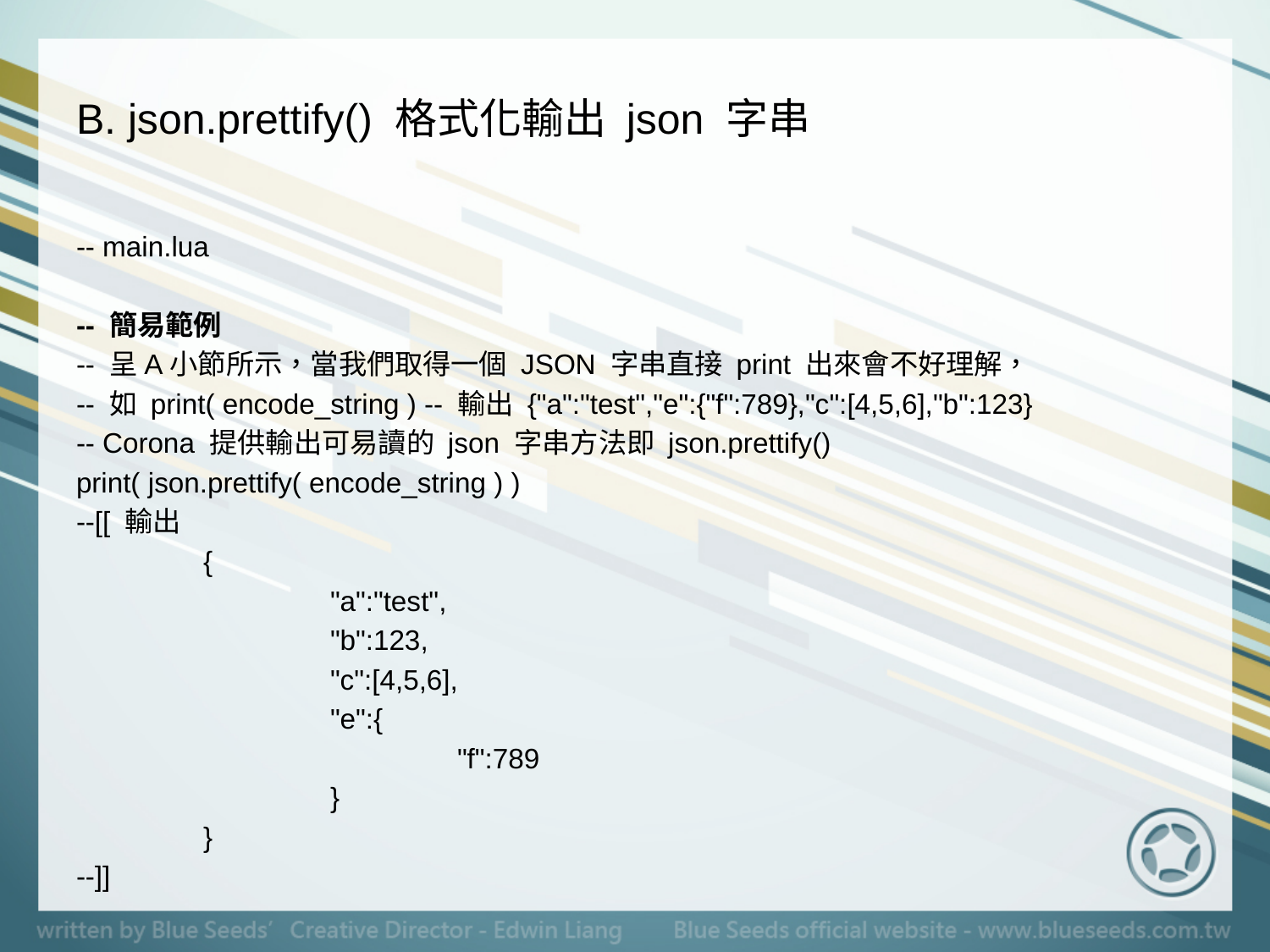

# B. json.prettify() 格式化輸出 json 字串
-- main.lua

-- 簡易範例
-- 呈A小節所示，當我們取得一個 JSON 字串直接 print 出來會不好理解，
-- 如 print( encode_string ) -- 輸出 {"a":"test","e":{"f":789},"c":[4,5,6],"b":123}
-- Corona 提供輸出可易讀的 json 字串方法即 json.prettify()
print( json.prettify( encode_string ) )
--[[ 輸出
	{
		"a":"test",
		"b":123,
		"c":[4,5,6],
		"e":{
			"f":789
		}
	}
--]]